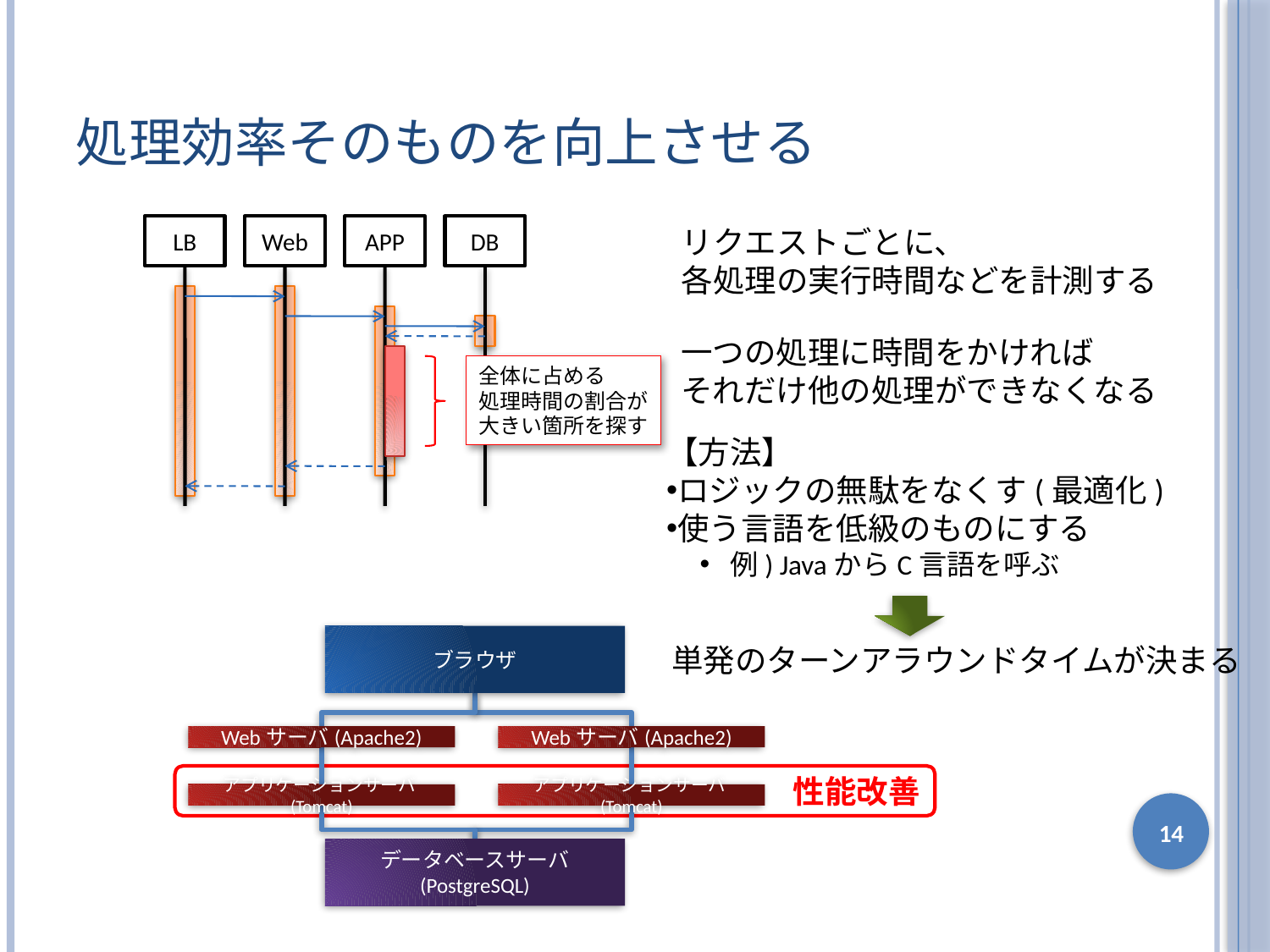

# 処理効率そのものを向上させる
LB
Web
APP
DB
リクエストごとに、
各処理の実行時間などを計測する

一つの処理に時間をかければ
それだけ他の処理ができなくなる

全体に占める
処理時間の割合が
大きい箇所を探す
【方法】
ロジックの無駄をなくす(最適化)
使う言語を低級のものにする
例) JavaからC言語を呼ぶ

ブラウザ
単発のターンアラウンドタイムが決まる
Webサーバ(Apache2)
Webサーバ(Apache2)
性能改善
アプリケーションサーバ(Tomcat)
アプリケーションサーバ(Tomcat)
14
データベースサーバ
(PostgreSQL)